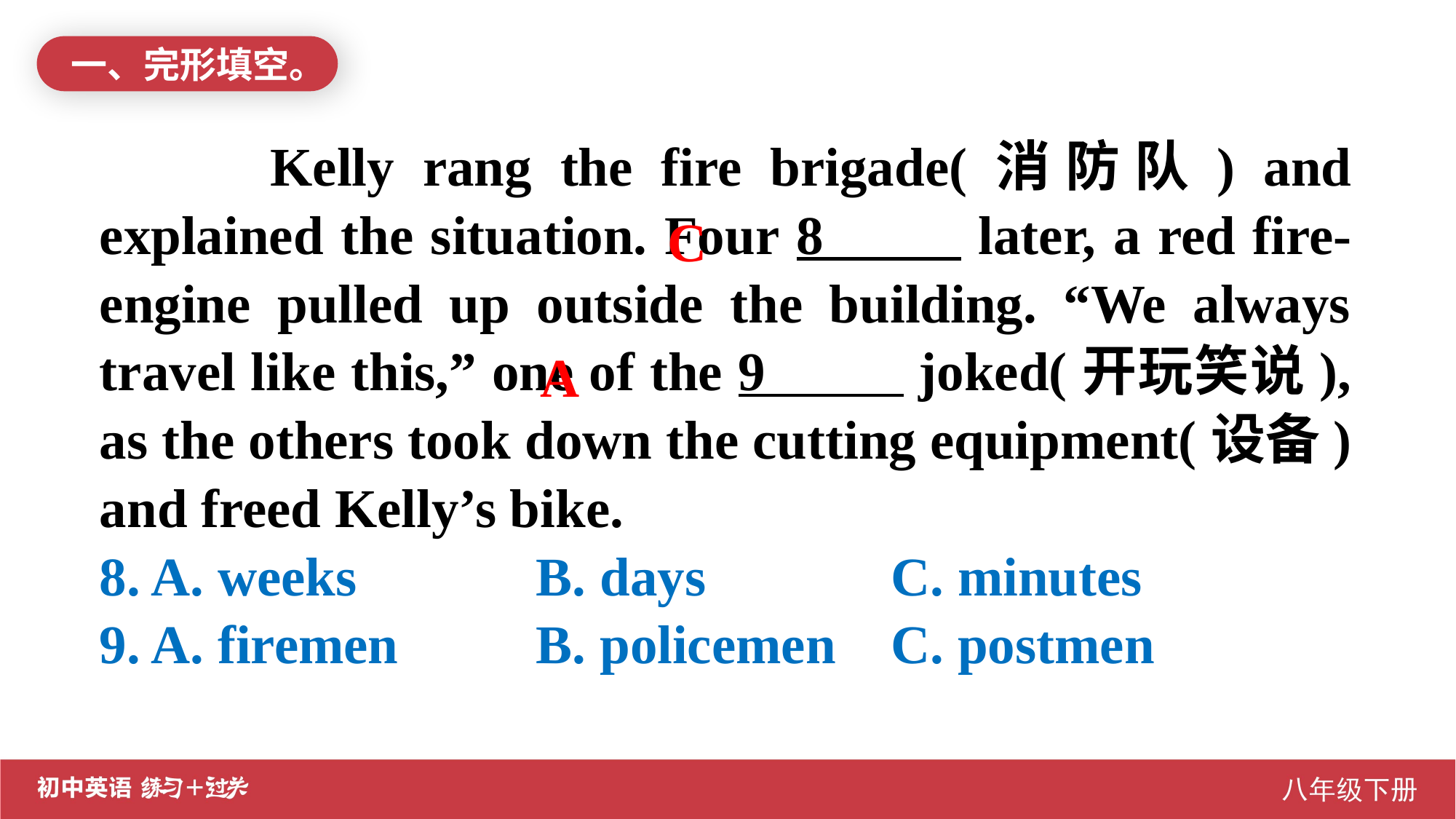

一、完形填空。
      Kelly rang the fire brigade(消防队) and explained the situation. Four 8         later, a red fire-engine pulled up outside the building. “We always travel like this,” one of the 9          joked(开玩笑说), as the others took down the cutting equipment(设备) and freed Kelly’s bike.
8. A. weeks		B. days		  C. minutes
9. A. firemen		B. policemen	  C. postmen
C
A